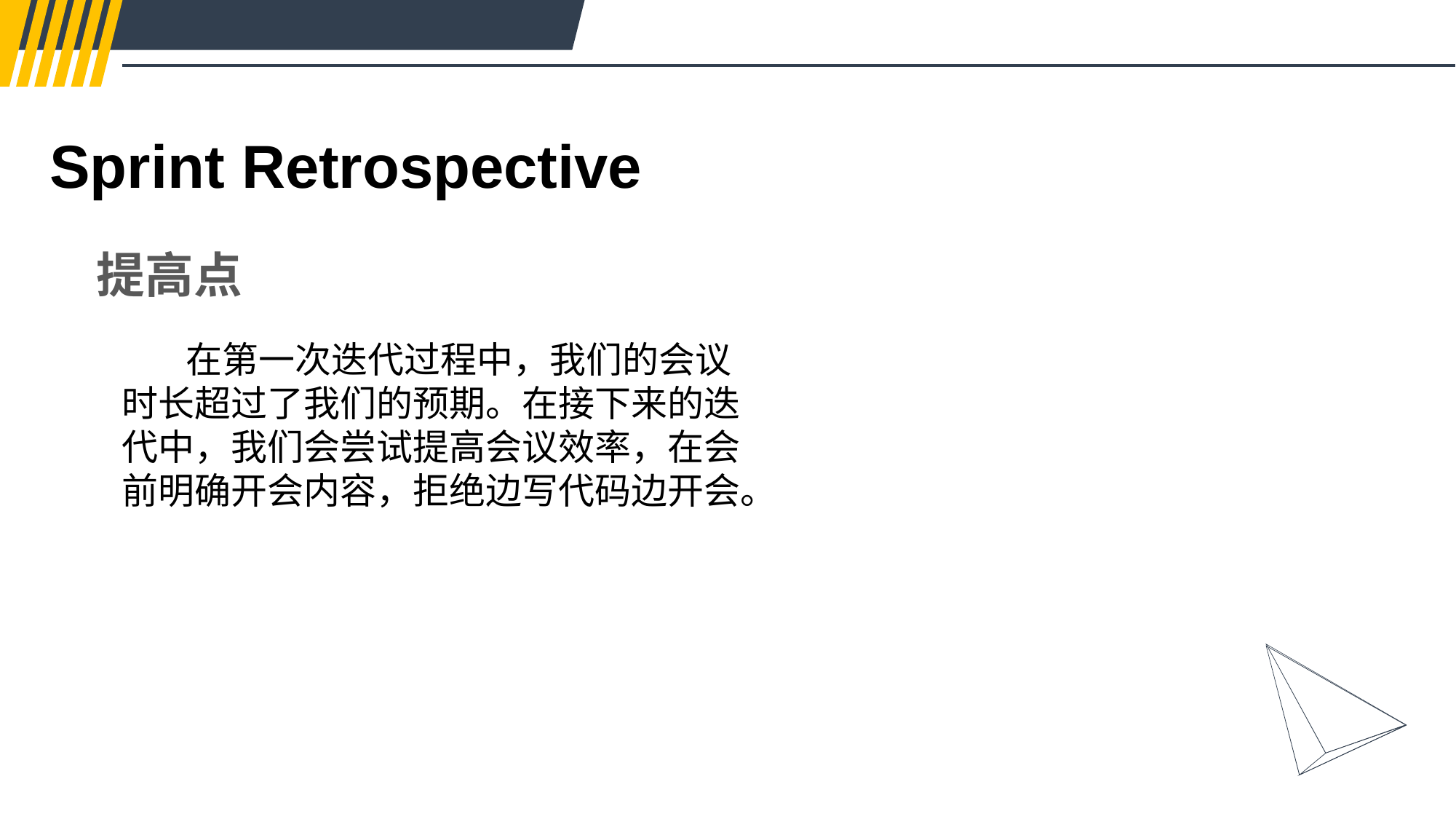

Sprint Retrospective
提高点
        在第一次迭代过程中，我们的会议时长超过了我们的预期。在接下来的迭代中，我们会尝试提高会议效率，在会前明确开会内容，拒绝边写代码边开会。